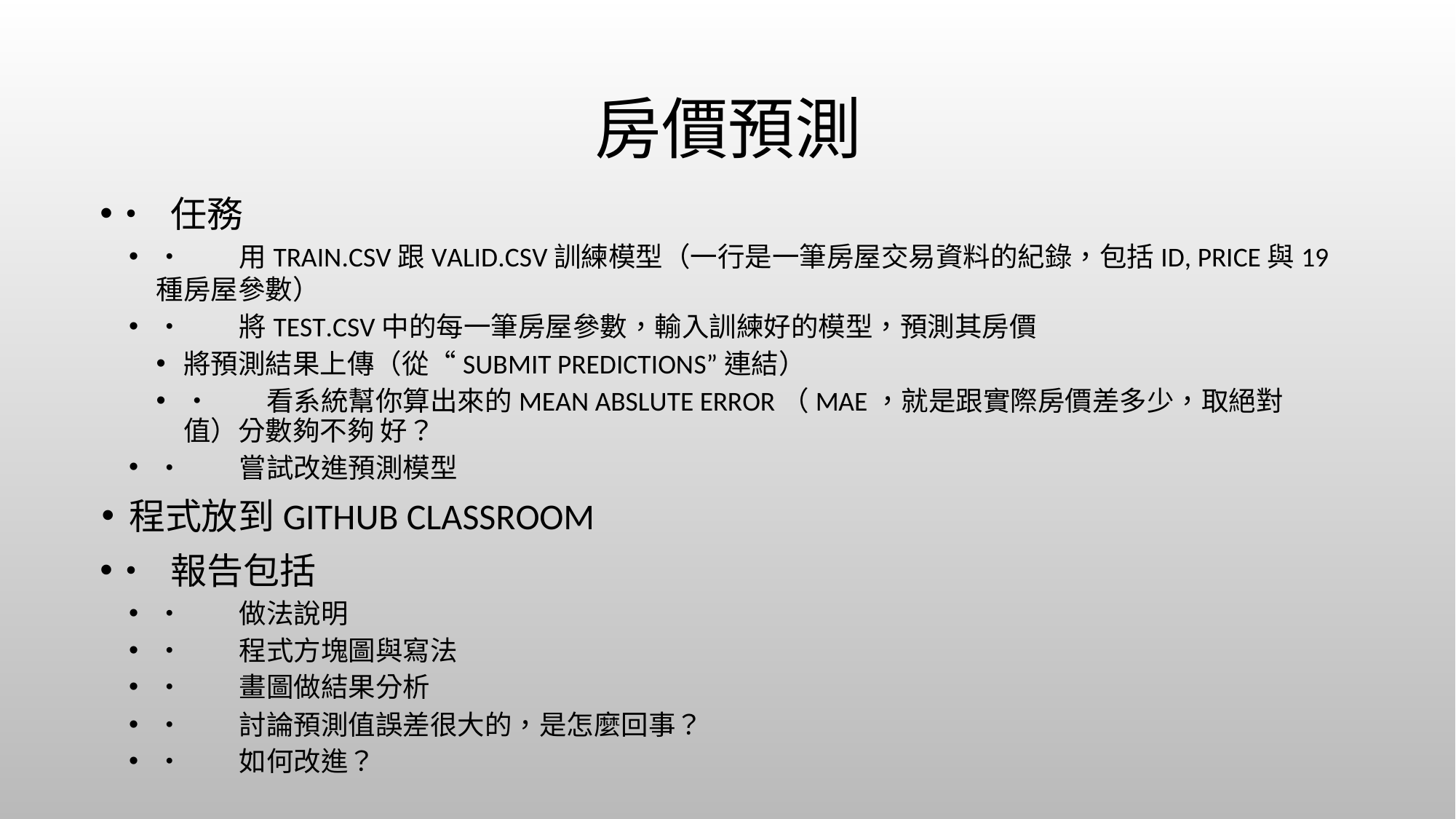

# 房價預測
• 任務
•	用train.csv跟valid.csv訓練模型（一行是一筆房屋交易資料的紀錄，包括id, price與19種房屋參數）
•	將test.csv中的每一筆房屋參數，輸入訓練好的模型，預測其房價
將預測結果上傳（從“Submit Predictions”連結）
•	看系統幫你算出來的Mean Abslute Error（MAE，就是跟實際房價差多少，取絕對值）分數夠不夠 好？
•	嘗試改進預測模型
程式放到GitHub Classroom
• 報告包括
•	做法說明
•	程式方塊圖與寫法
•	畫圖做結果分析
•	討論預測值誤差很大的，是怎麼回事？
•	如何改進？